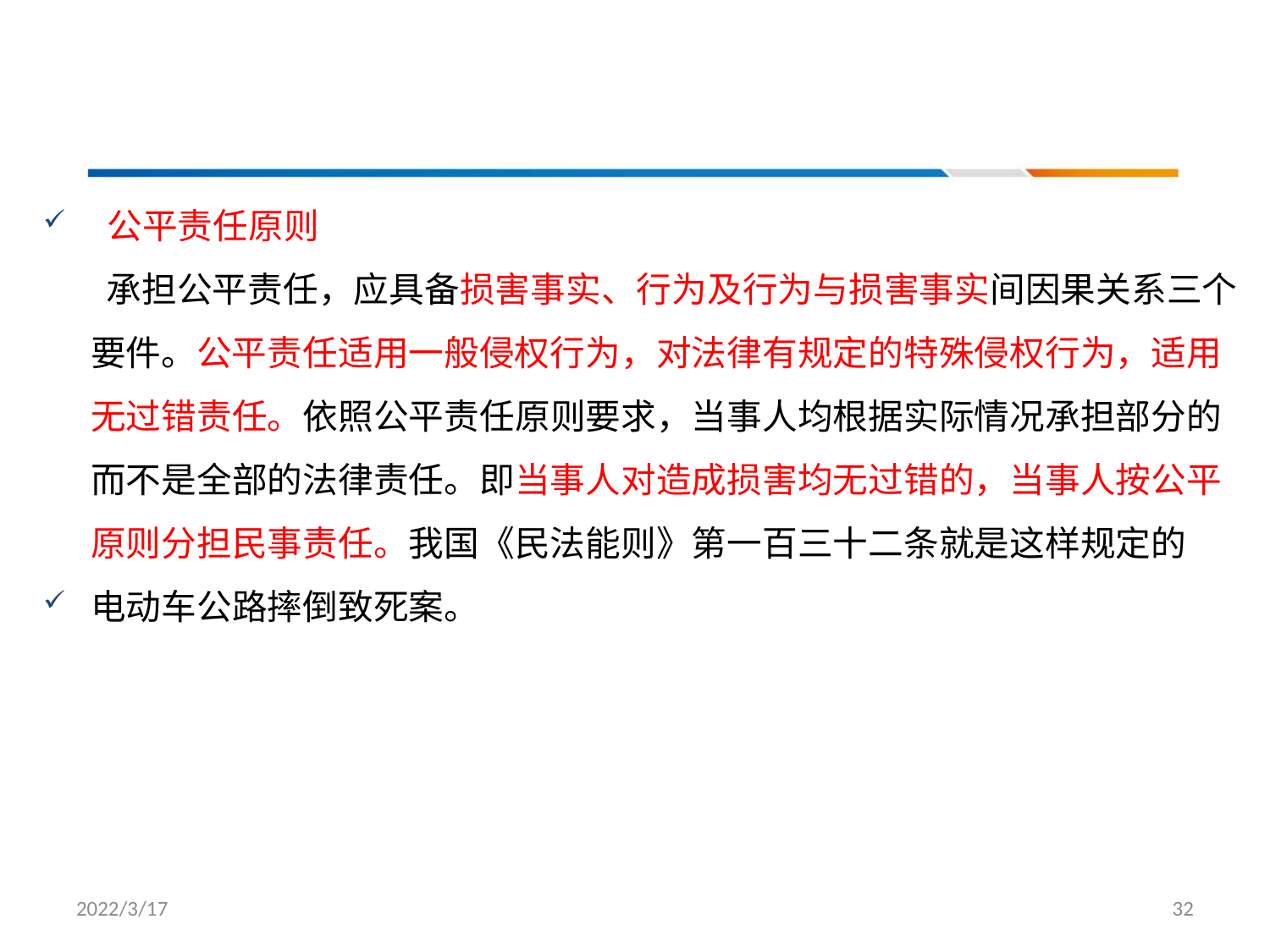

#
 公平责任原则
       承担公平责任，应具备损害事实、行为及行为与损害事实间因果关系三个要件。公平责任适用一般侵权行为，对法律有规定的特殊侵权行为，适用无过错责任。依照公平责任原则要求，当事人均根据实际情况承担部分的而不是全部的法律责任。即当事人对造成损害均无过错的，当事人按公平原则分担民事责任。我国《民法能则》第一百三十二条就是这样规定的
电动车公路摔倒致死案。

2022/3/17

32